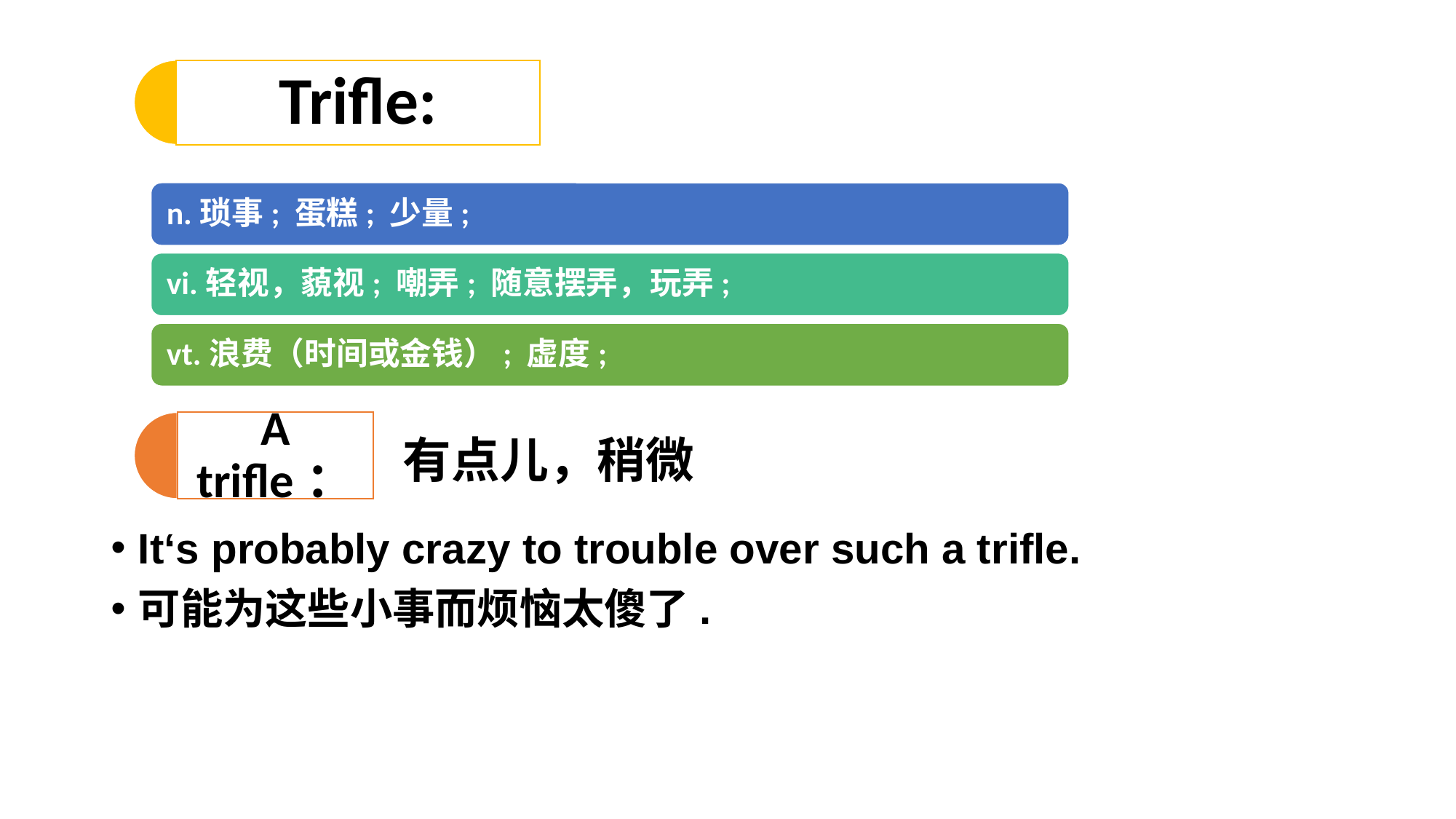

Trifle:
n.琐事; 蛋糕; 少量;
vi.轻视，藐视; 嘲弄; 随意摆弄，玩弄;
vt.浪费（时间或金钱）; 虚度;
A trifle：
有点儿，稍微
It‘s probably crazy to trouble over such a trifle.
可能为这些小事而烦恼太傻了.